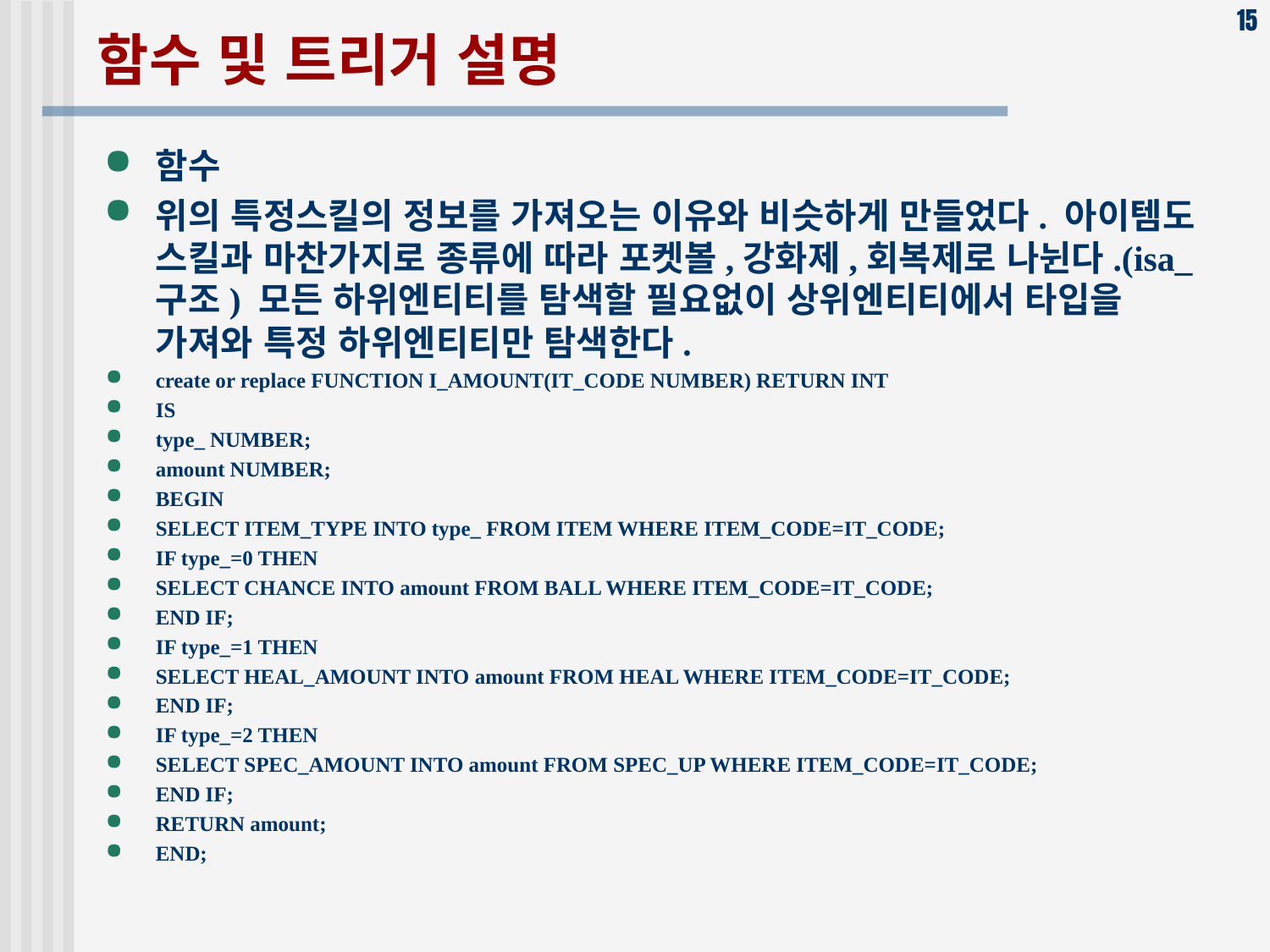

# 함수 및 트리거 설명
함수
위의 특정스킬의 정보를 가져오는 이유와 비슷하게 만들었다. 아이템도 스킬과 마찬가지로 종류에 따라 포켓볼,강화제,회복제로 나뉜다.(isa_구조) 모든 하위엔티티를 탐색할 필요없이 상위엔티티에서 타입을 가져와 특정 하위엔티티만 탐색한다.
create or replace FUNCTION I_AMOUNT(IT_CODE NUMBER) RETURN INT
IS
type_ NUMBER;
amount NUMBER;
BEGIN
SELECT ITEM_TYPE INTO type_ FROM ITEM WHERE ITEM_CODE=IT_CODE;
IF type_=0 THEN
SELECT CHANCE INTO amount FROM BALL WHERE ITEM_CODE=IT_CODE;
END IF;
IF type_=1 THEN
SELECT HEAL_AMOUNT INTO amount FROM HEAL WHERE ITEM_CODE=IT_CODE;
END IF;
IF type_=2 THEN
SELECT SPEC_AMOUNT INTO amount FROM SPEC_UP WHERE ITEM_CODE=IT_CODE;
END IF;
RETURN amount;
END;